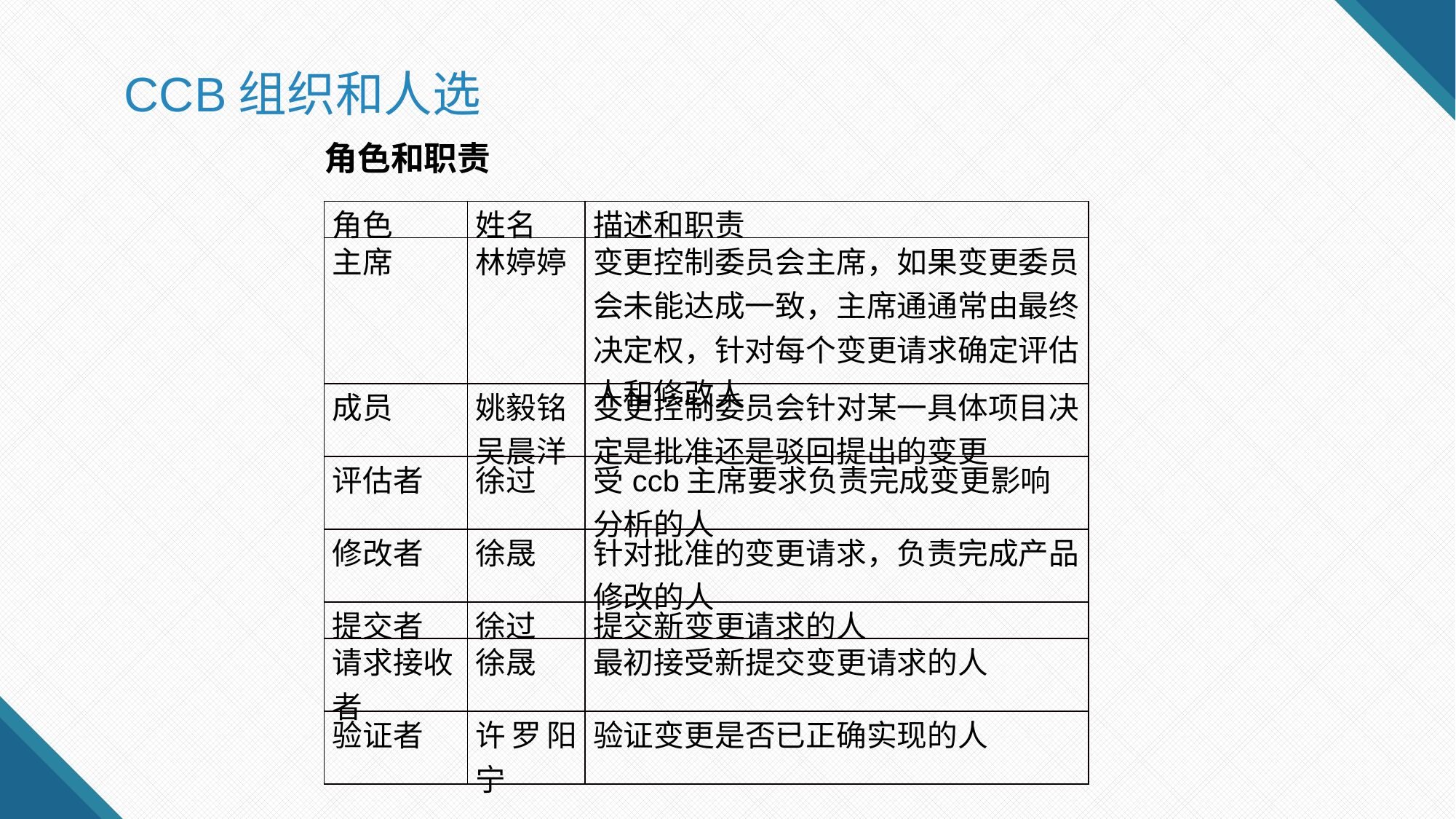

# CCB组织和人选
角色和职责
| 角色 | 姓名 | 描述和职责 |
| --- | --- | --- |
| 主席 | 林婷婷 | 变更控制委员会主席，如果变更委员会未能达成一致，主席通通常由最终决定权，针对每个变更请求确定评估人和修改人 |
| 成员 | 姚毅铭吴晨洋 | 变更控制委员会针对某一具体项目决定是批准还是驳回提出的变更 |
| 评估者 | 徐过 | 受ccb主席要求负责完成变更影响分析的人 |
| 修改者 | 徐晟 | 针对批准的变更请求，负责完成产品修改的人 |
| 提交者 | 徐过 | 提交新变更请求的人 |
| 请求接收者 | 徐晟 | 最初接受新提交变更请求的人 |
| 验证者 | 许罗阳宁 | 验证变更是否已正确实现的人 |